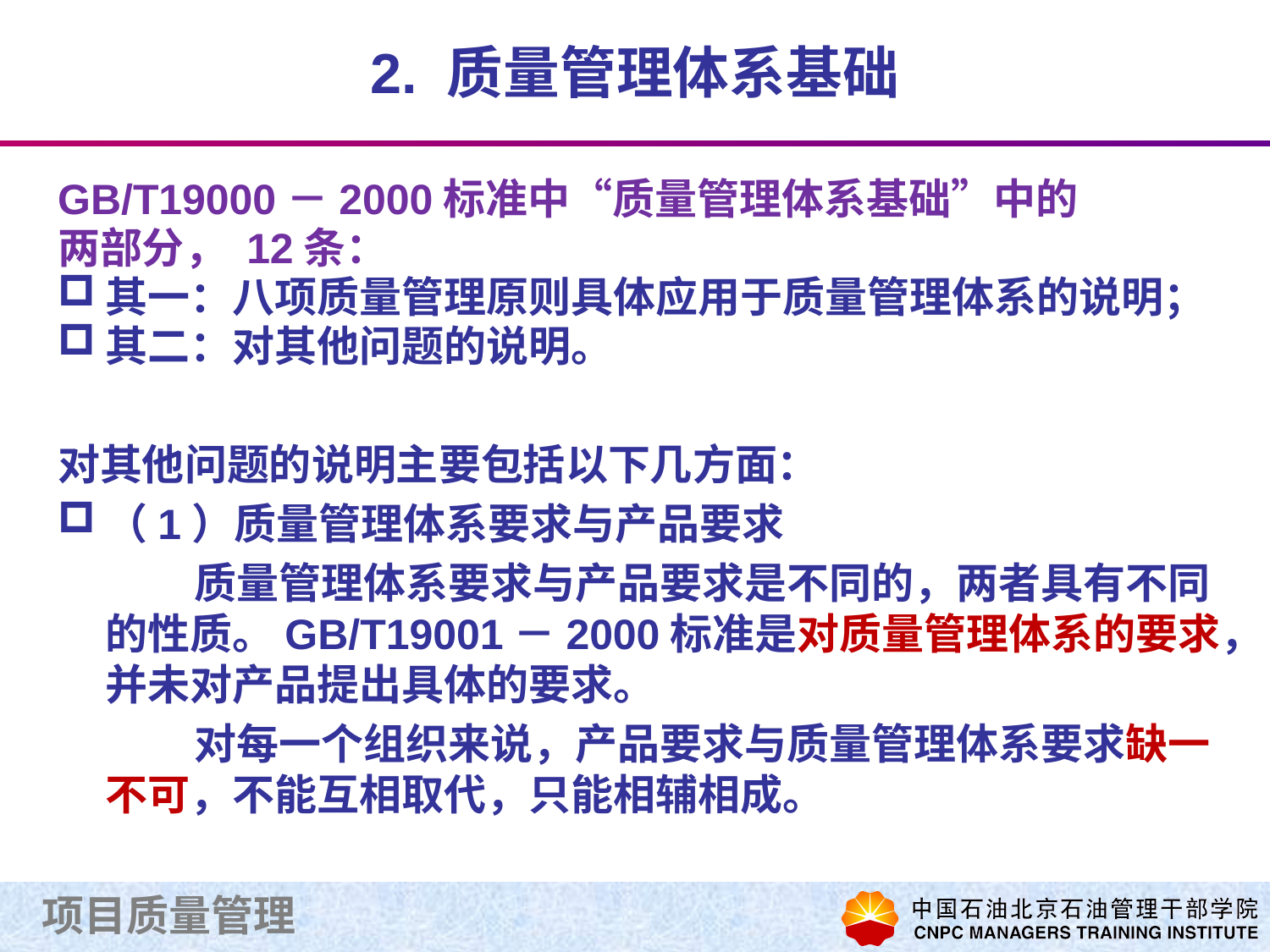

# 2. 质量管理体系基础
GB/T19000－2000标准中“质量管理体系基础”中的
两部分， 12条：
其一：八项质量管理原则具体应用于质量管理体系的说明；
其二：对其他问题的说明。

对其他问题的说明主要包括以下几方面：
（1）质量管理体系要求与产品要求
质量管理体系要求与产品要求是不同的，两者具有不同的性质。GB/T19001－2000标准是对质量管理体系的要求，并未对产品提出具体的要求。
对每一个组织来说，产品要求与质量管理体系要求缺一不可，不能互相取代，只能相辅相成。